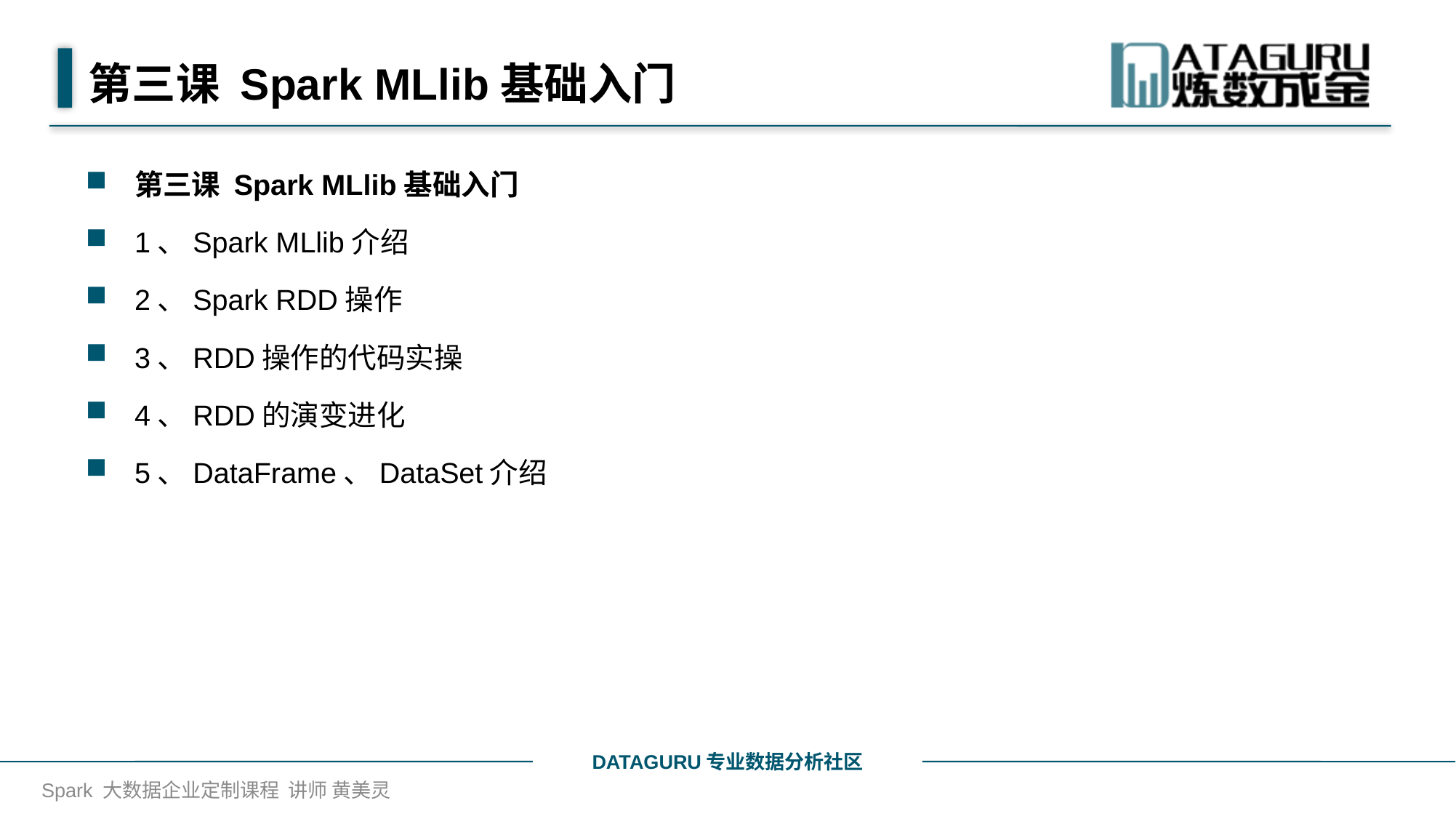

# 第三课 Spark MLlib基础入门
第三课 Spark MLlib基础入门
1、Spark MLlib介绍
2、Spark RDD操作
3、RDD操作的代码实操
4、RDD的演变进化
5、DataFrame、DataSet介绍